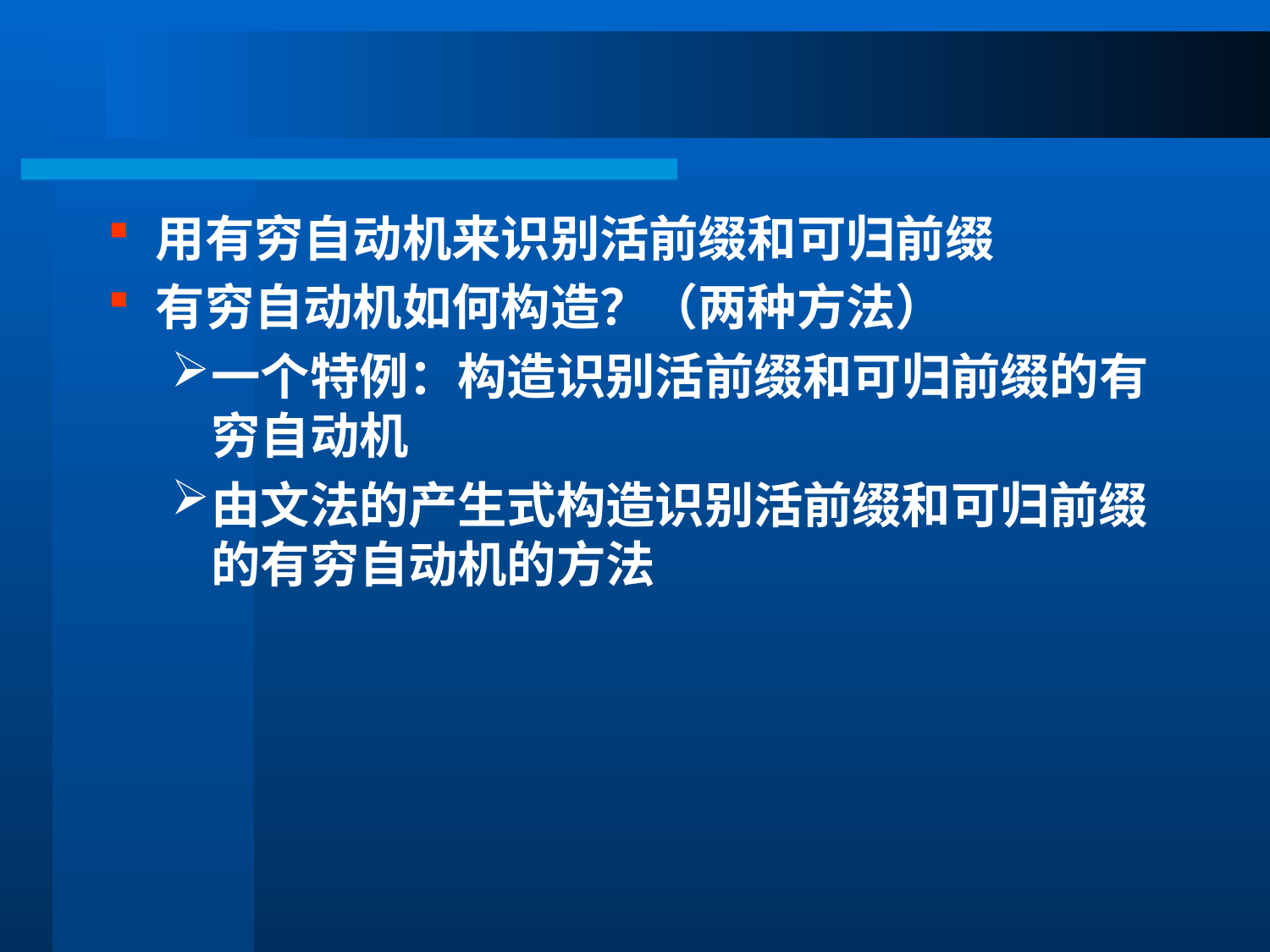

#
用有穷自动机来识别活前缀和可归前缀
有穷自动机如何构造？（两种方法）
一个特例：构造识别活前缀和可归前缀的有穷自动机
由文法的产生式构造识别活前缀和可归前缀的有穷自动机的方法